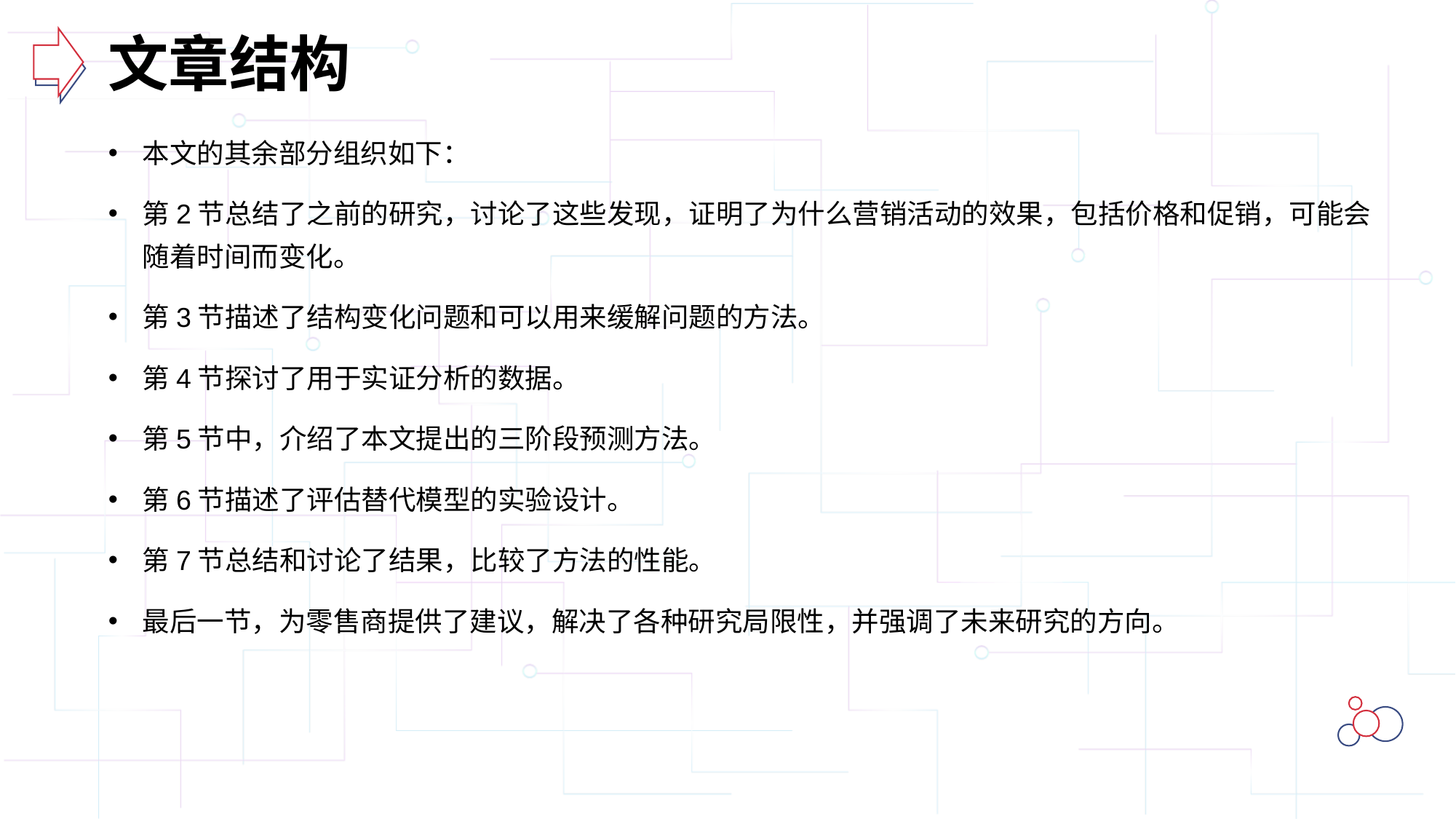

文章结构
本文的其余部分组织如下：
第2节总结了之前的研究，讨论了这些发现，证明了为什么营销活动的效果，包括价格和促销，可能会随着时间而变化。
第3节描述了结构变化问题和可以用来缓解问题的方法。
第4节探讨了用于实证分析的数据。
第5节中，介绍了本文提出的三阶段预测方法。
第6节描述了评估替代模型的实验设计。
第7节总结和讨论了结果，比较了方法的性能。
最后一节，为零售商提供了建议，解决了各种研究局限性，并强调了未来研究的方向。